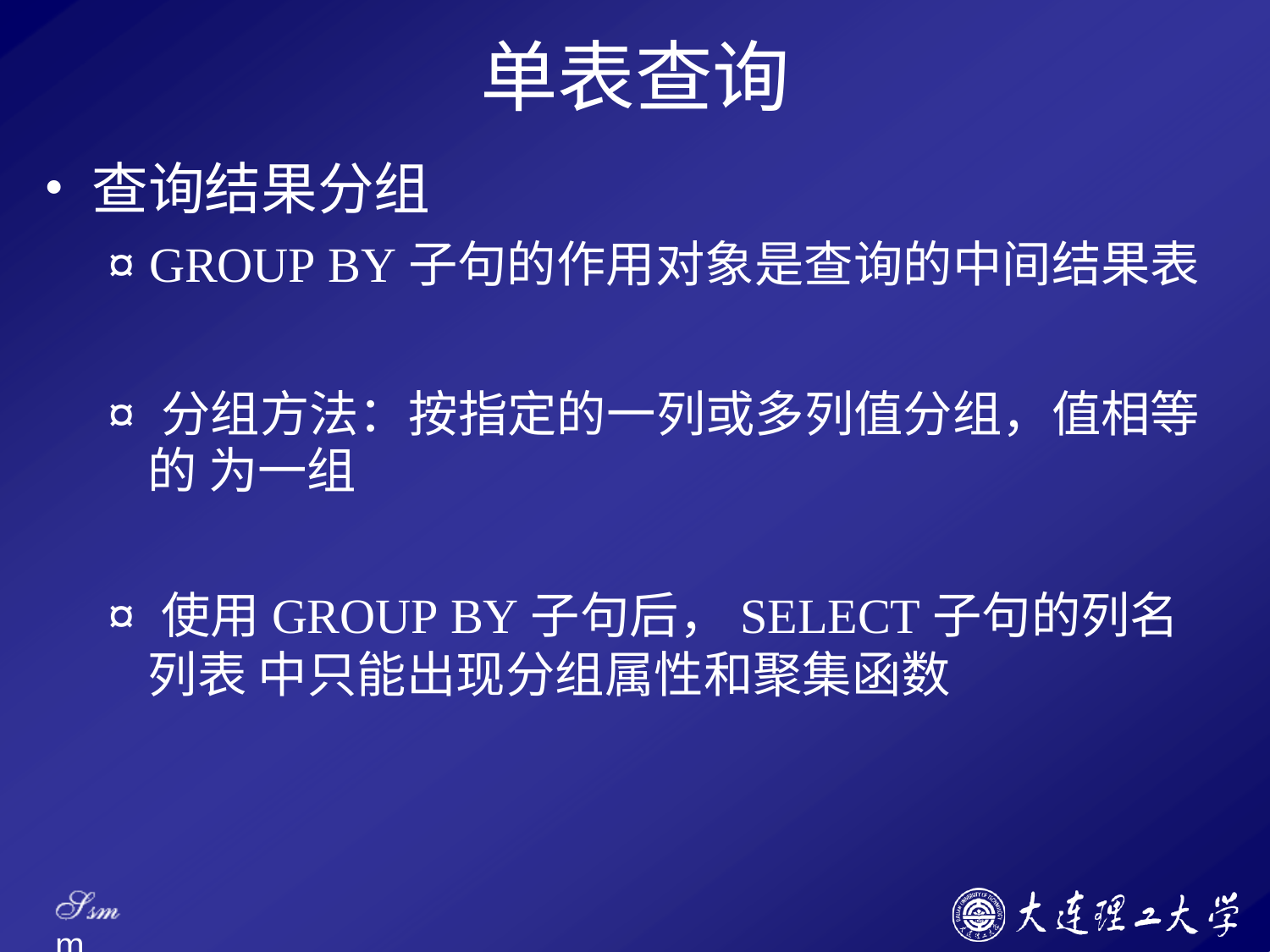

# 单表查询
查询结果分组
¤ GROUP BY子句的作用对象是查询的中间结果表

¤ 分组方法：按指定的一列或多列值分组，值相等的 为一组

¤ 使用GROUP BY子句后，SELECT子句的列名列表 中只能出现分组属性和聚集函数

Ssm